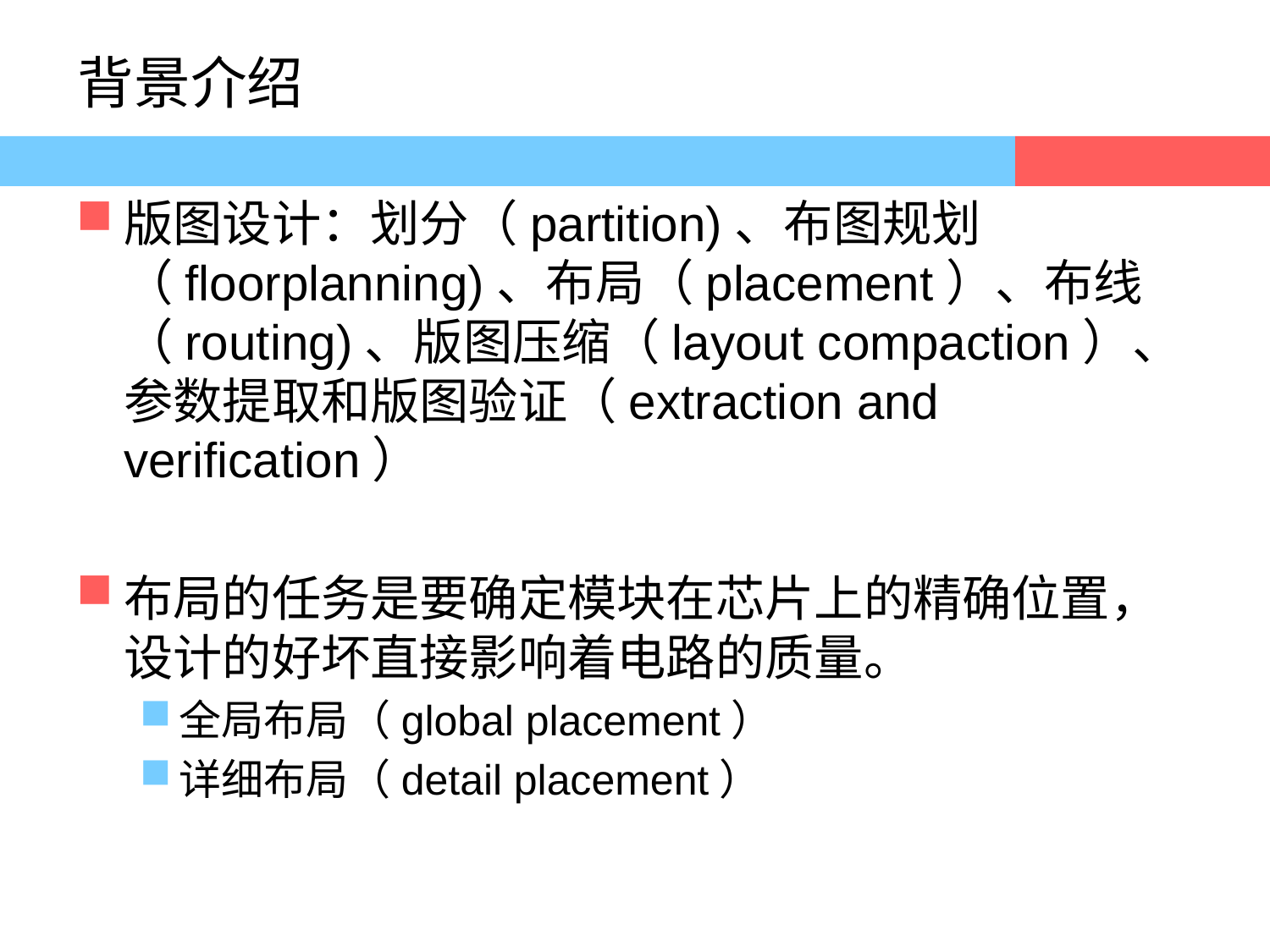

# 背景介绍
版图设计：划分（partition)、布图规划（floorplanning)、布局（placement）、布线（routing)、版图压缩（layout compaction）、参数提取和版图验证（extraction and verification）

布局的任务是要确定模块在芯片上的精确位置，设计的好坏直接影响着电路的质量。
全局布局（global placement）
详细布局（detail placement）